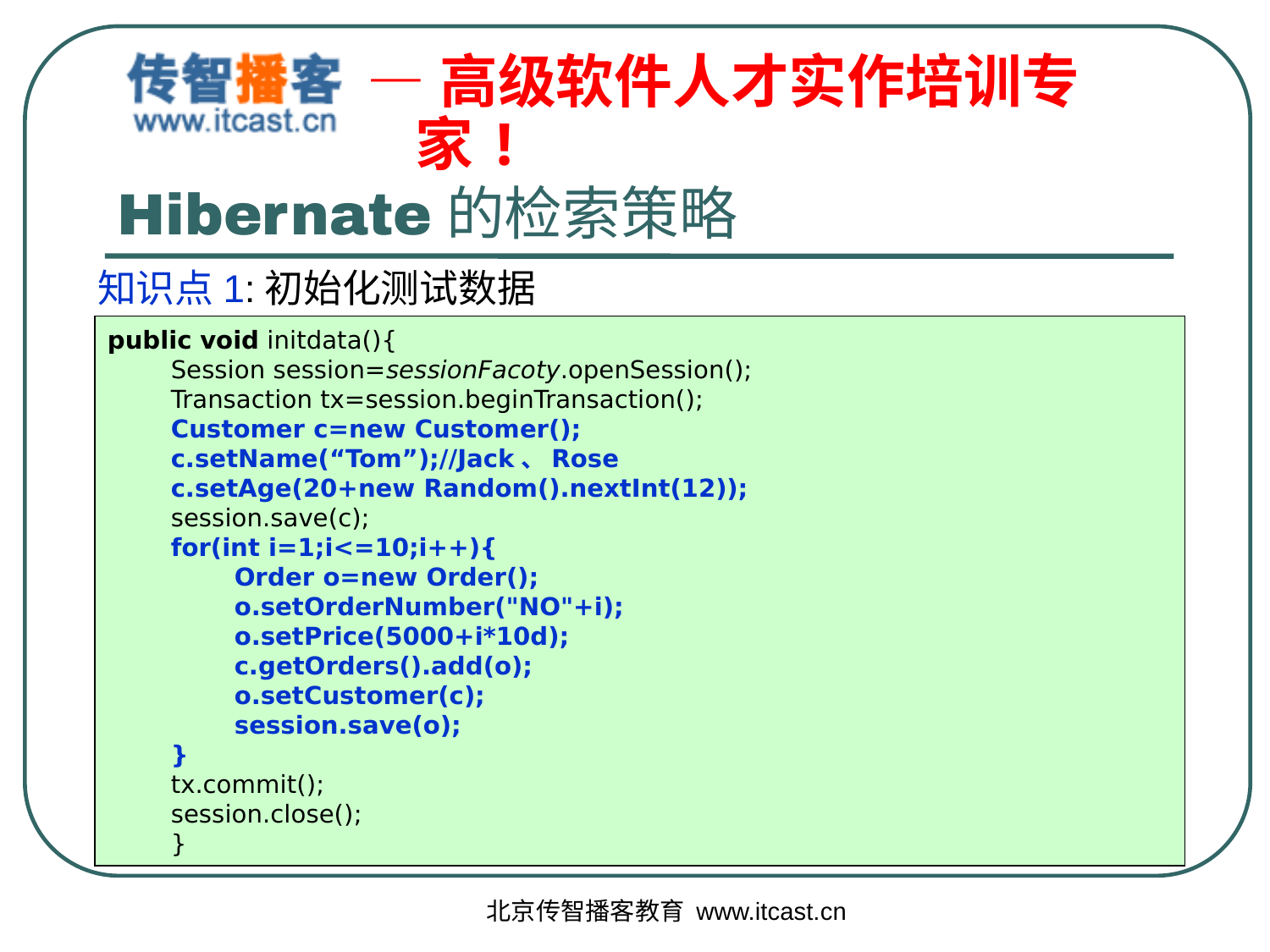

# Hibernate的检索策略
知识点1:初始化测试数据
public void initdata(){
Session session=sessionFacoty.openSession();
Transaction tx=session.beginTransaction();
Customer c=new Customer();
c.setName(“Tom”);//Jack、Rose
c.setAge(20+new Random().nextInt(12));
session.save(c);
for(int i=1;i<=10;i++){
Order o=new Order();
o.setOrderNumber("NO"+i);
o.setPrice(5000+i*10d);
c.getOrders().add(o);
o.setCustomer(c);
session.save(o);
}
tx.commit();
session.close();
}
北京传智播客教育 www.itcast.cn